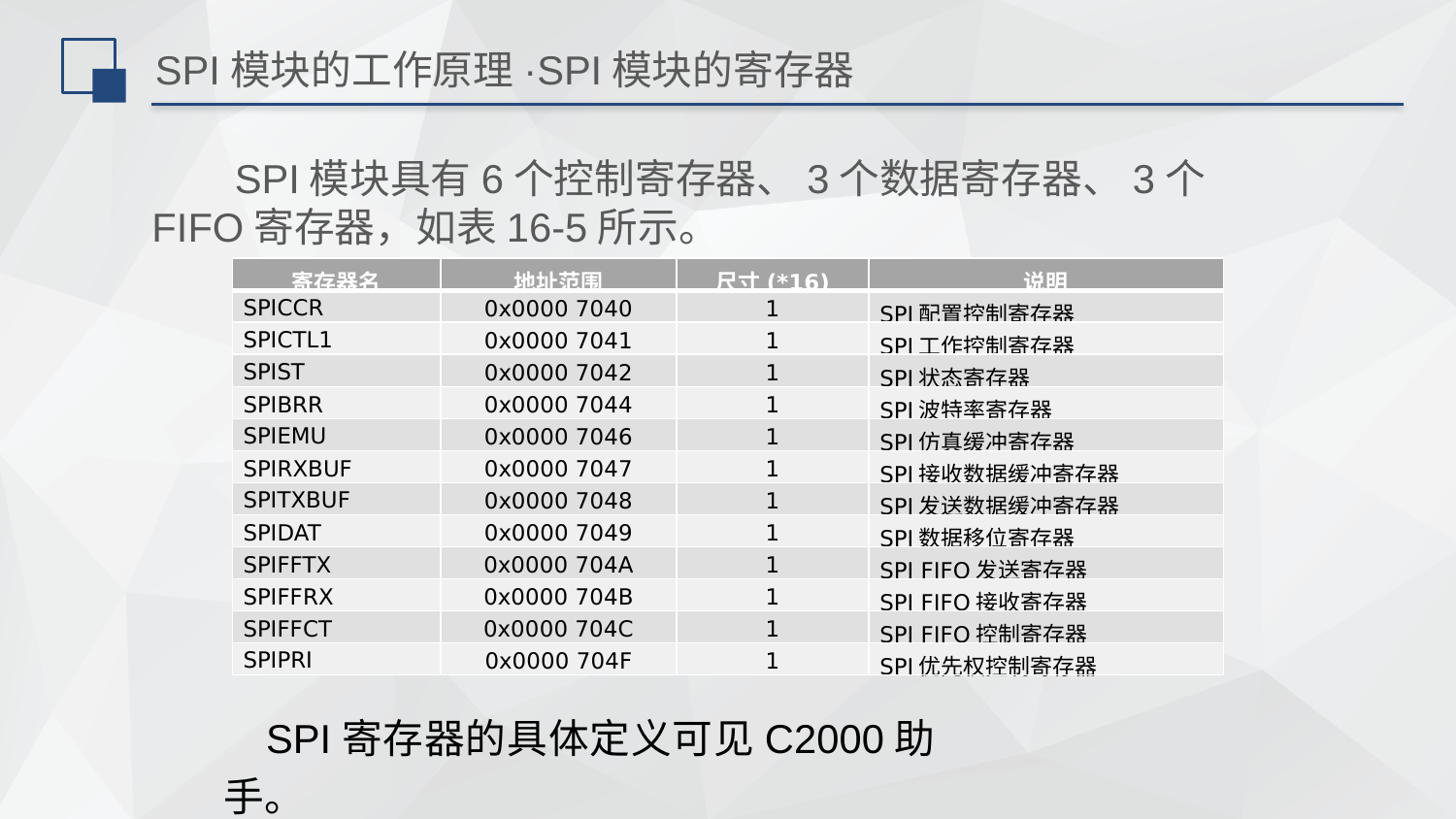

# SPI模块的工作原理·SPI模块的寄存器
 SPI模块具有6个控制寄存器、3个数据寄存器、3个FIFO寄存器，如表16-5所示。
| 寄存器名 | 地址范围 | 尺寸(\*16) | 说明 |
| --- | --- | --- | --- |
| SPICCR | 0x0000 7040 | 1 | SPI配置控制寄存器 |
| SPICTL1 | 0x0000 7041 | 1 | SPI工作控制寄存器 |
| SPIST | 0x0000 7042 | 1 | SPI状态寄存器 |
| SPIBRR | 0x0000 7044 | 1 | SPI波特率寄存器 |
| SPIEMU | 0x0000 7046 | 1 | SPI仿真缓冲寄存器 |
| SPIRXBUF | 0x0000 7047 | 1 | SPI接收数据缓冲寄存器 |
| SPITXBUF | 0x0000 7048 | 1 | SPI发送数据缓冲寄存器 |
| SPIDAT | 0x0000 7049 | 1 | SPI数据移位寄存器 |
| SPIFFTX | 0x0000 704A | 1 | SPI FIFO发送寄存器 |
| SPIFFRX | 0x0000 704B | 1 | SPI FIFO接收寄存器 |
| SPIFFCT | 0x0000 704C | 1 | SPI FIFO控制寄存器 |
| SPIPRI | 0x0000 704F | 1 | SPI优先权控制寄存器 |
SPI寄存器的具体定义可见C2000助手。